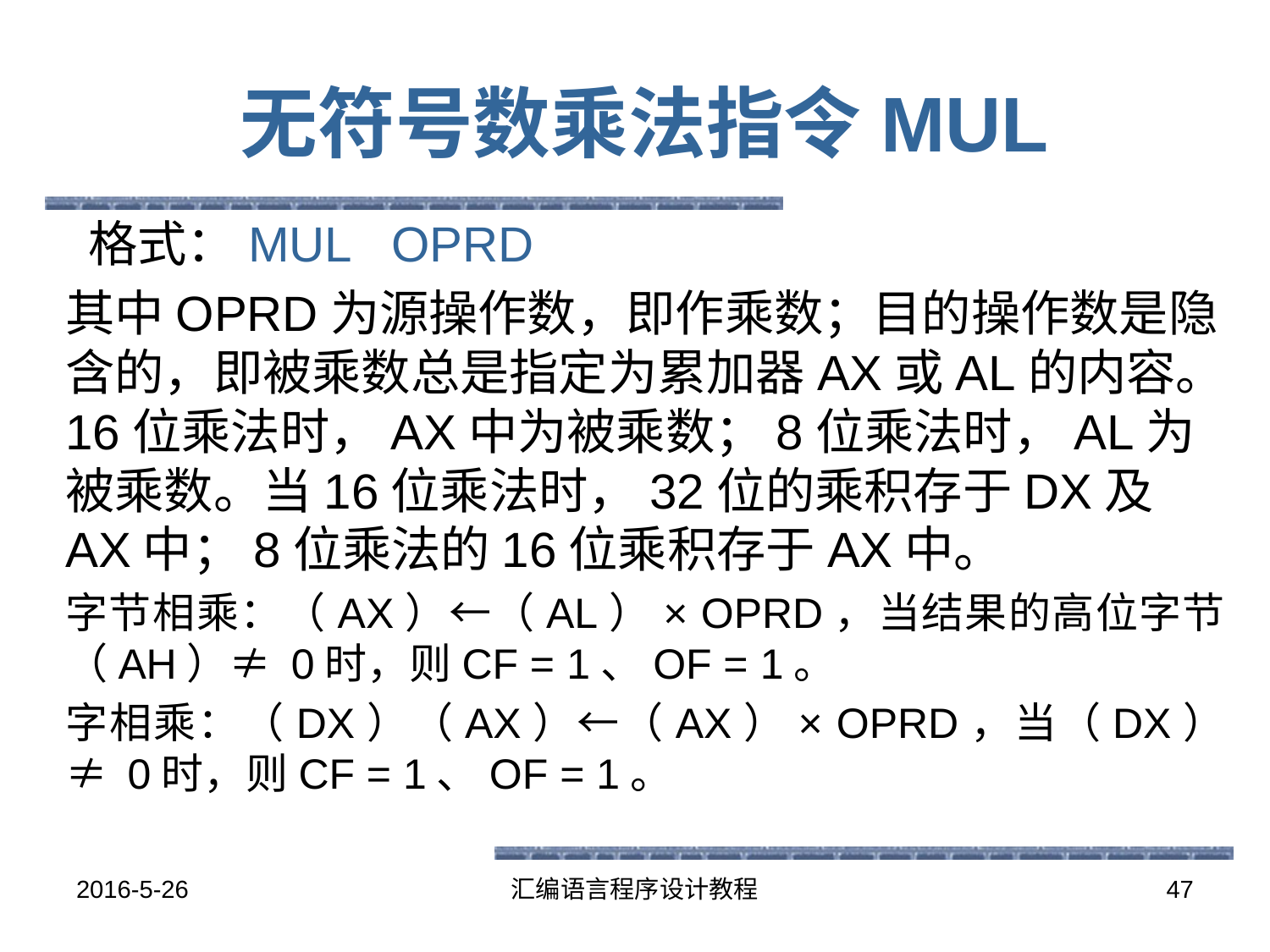

# 无符号数乘法指令MUL
 格式：MUL   OPRD
其中OPRD为源操作数，即作乘数；目的操作数是隐含的，即被乘数总是指定为累加器AX或AL的内容。16位乘法时，AX中为被乘数；8位乘法时，AL为被乘数。当16位乘法时，32位的乘积存于DX及AX中；8位乘法的16位乘积存于AX中。
字节相乘：（AX）←（AL）× OPRD，当结果的高位字节（AH）≠ 0时，则CF = 1、OF = 1。
字相乘：（DX）（AX）←（AX）× OPRD，当（DX）≠ 0时，则CF = 1、OF = 1。
2016-5-26
汇编语言程序设计教程
47